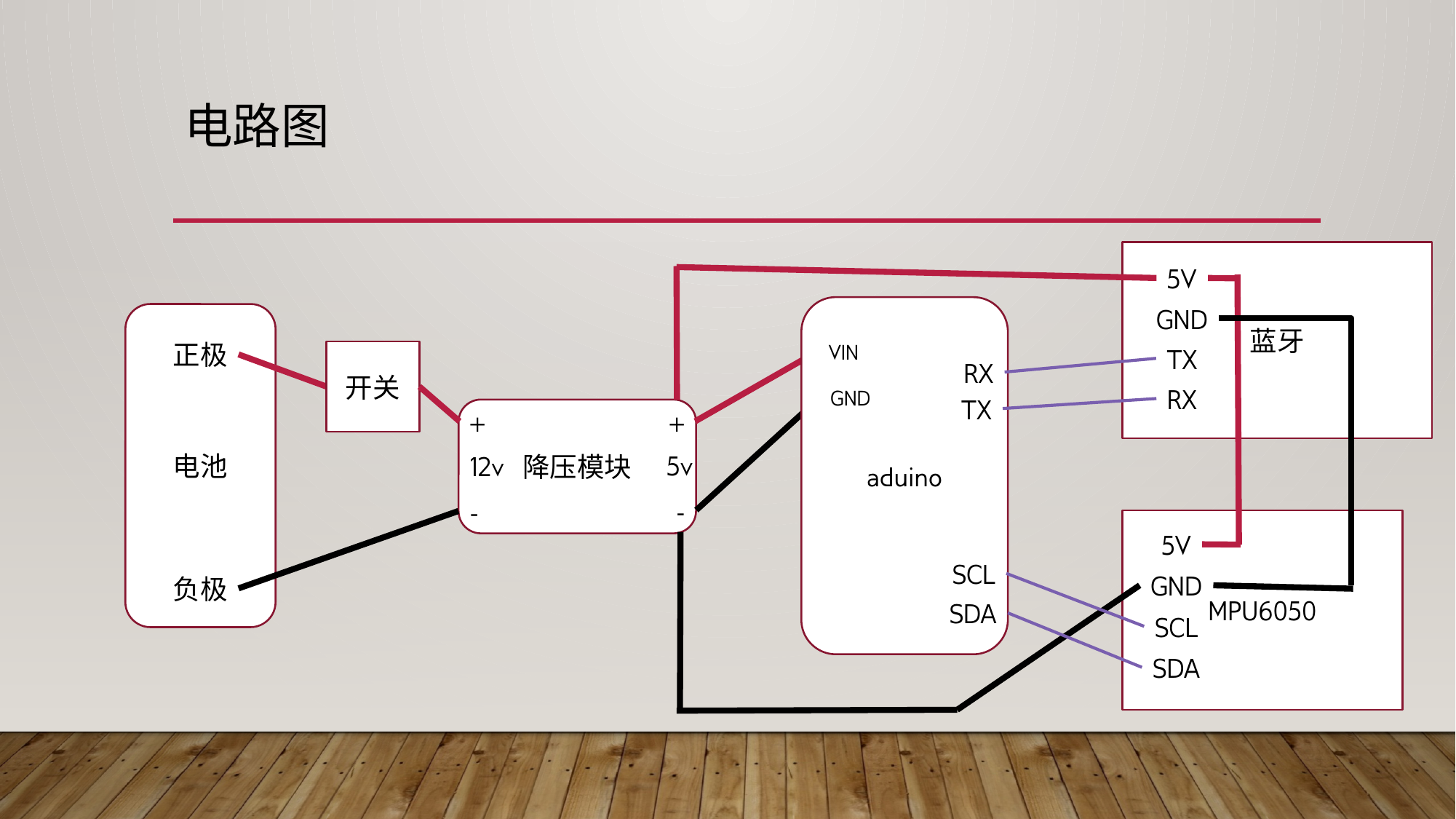

# 电路图
蓝牙
5V
GND
TX
RX
aduino
VIN
GND
RX
TX
SCL
SDA
电池
正极
负极
开关
降压模块
+
+
5v
12v
-
-
MPU6050
5V
GND
SCL
SDA